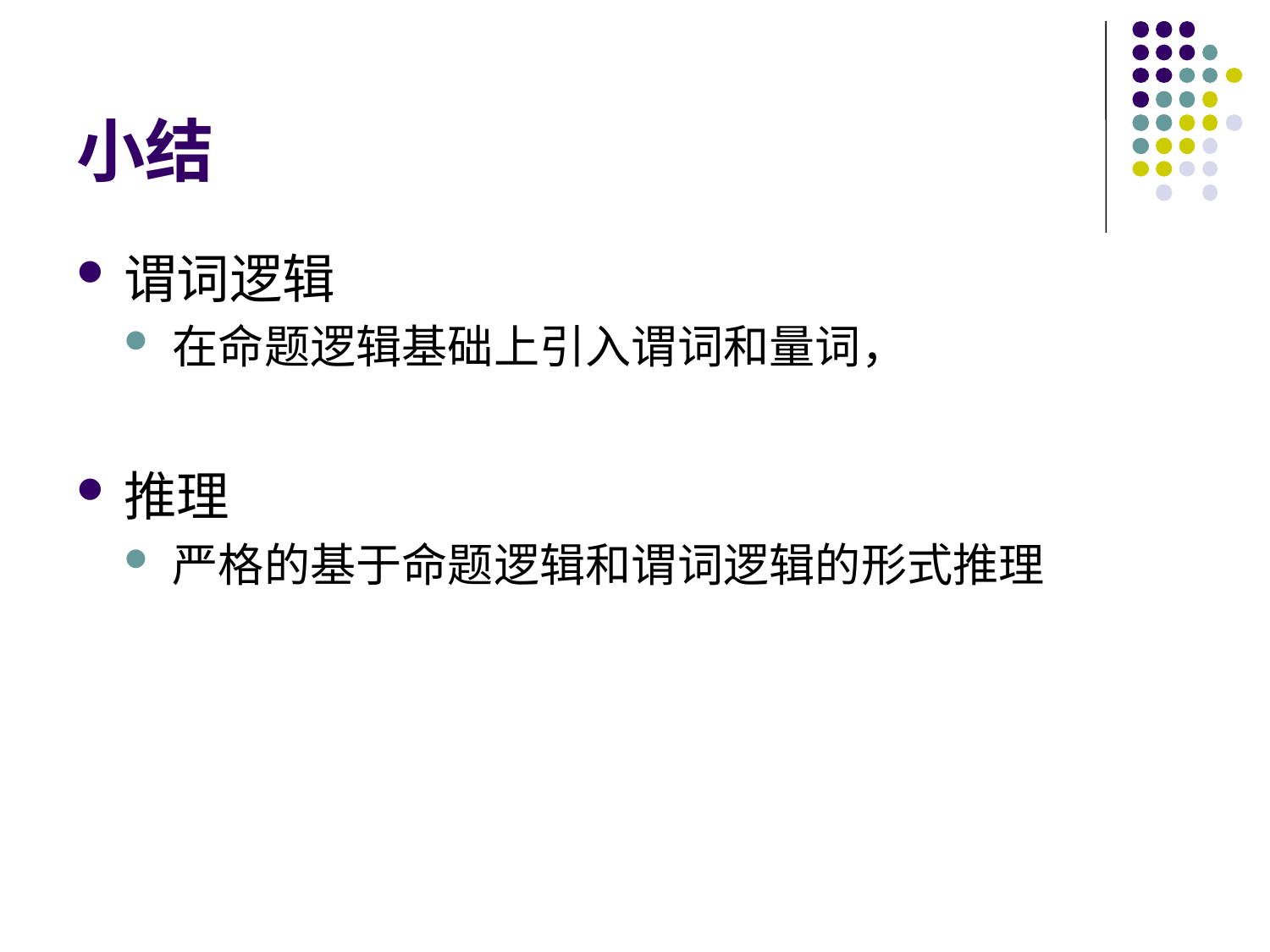

# 小结
谓词逻辑
在命题逻辑基础上引入谓词和量词，

推理
严格的基于命题逻辑和谓词逻辑的形式推理